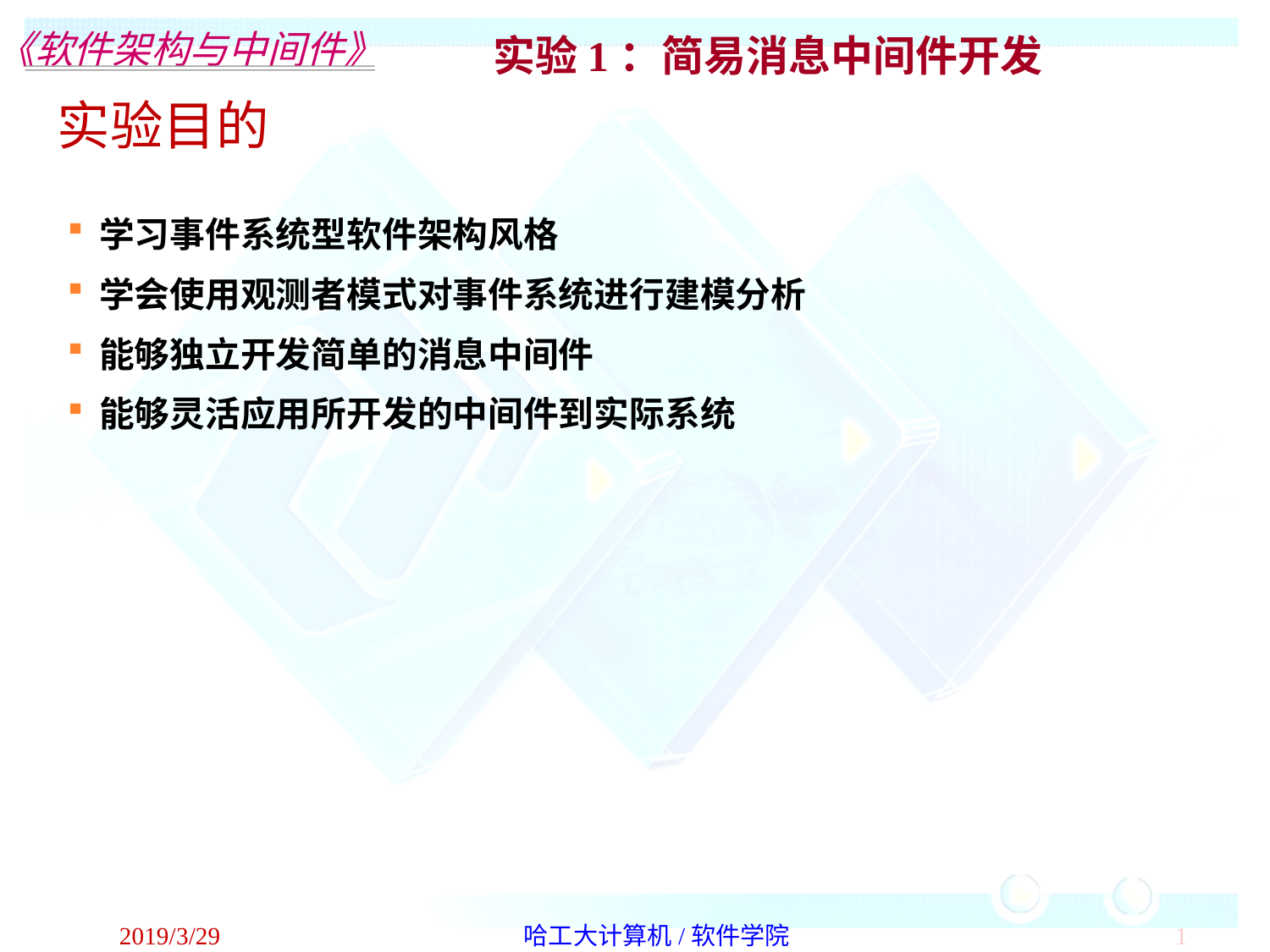

实验1：简易消息中间件开发
实验目的
学习事件系统型软件架构风格
学会使用观测者模式对事件系统进行建模分析
能够独立开发简单的消息中间件
能够灵活应用所开发的中间件到实际系统